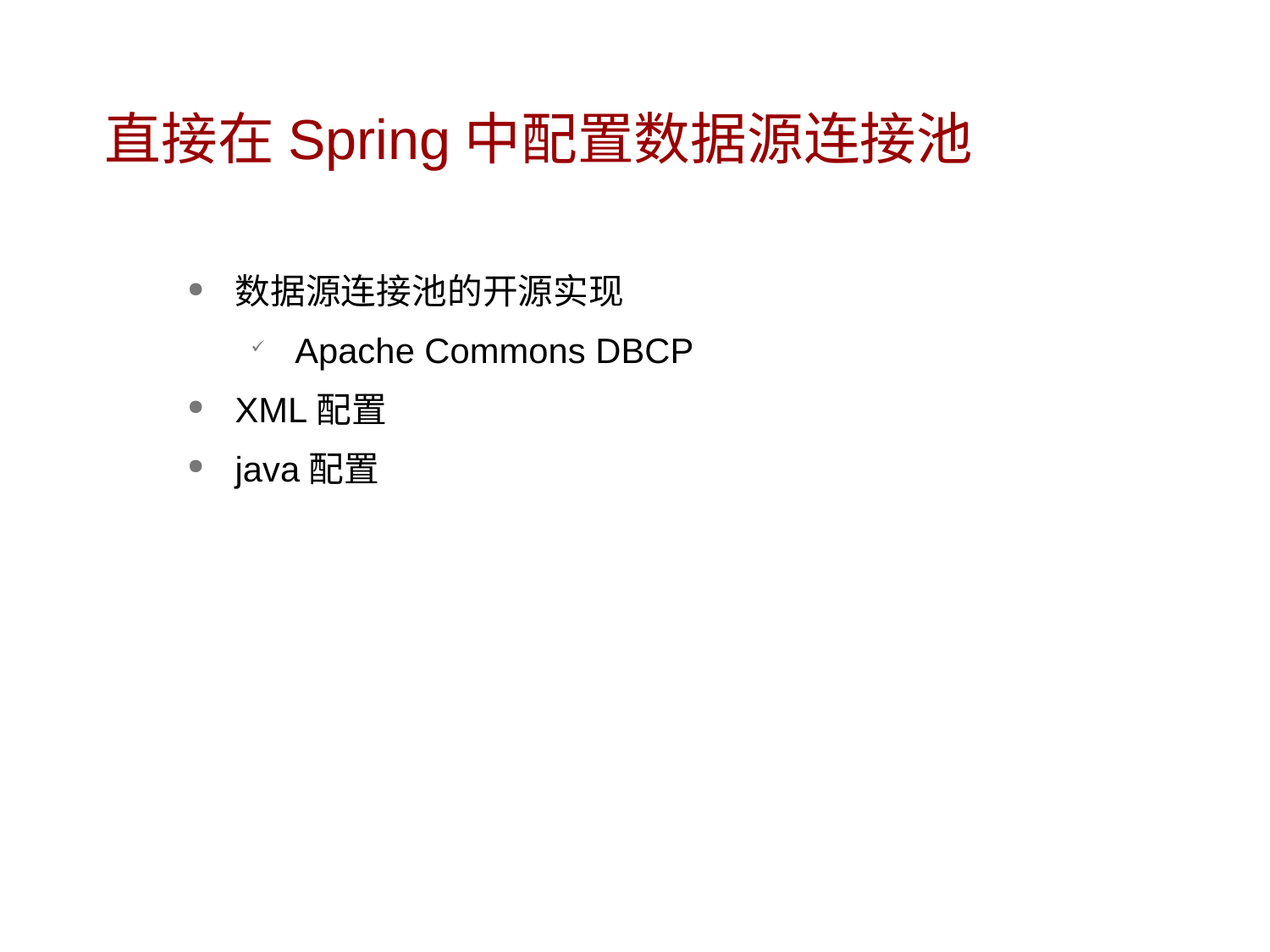

# 直接在Spring中配置数据源连接池
数据源连接池的开源实现
Apache Commons DBCP
XML配置
java配置